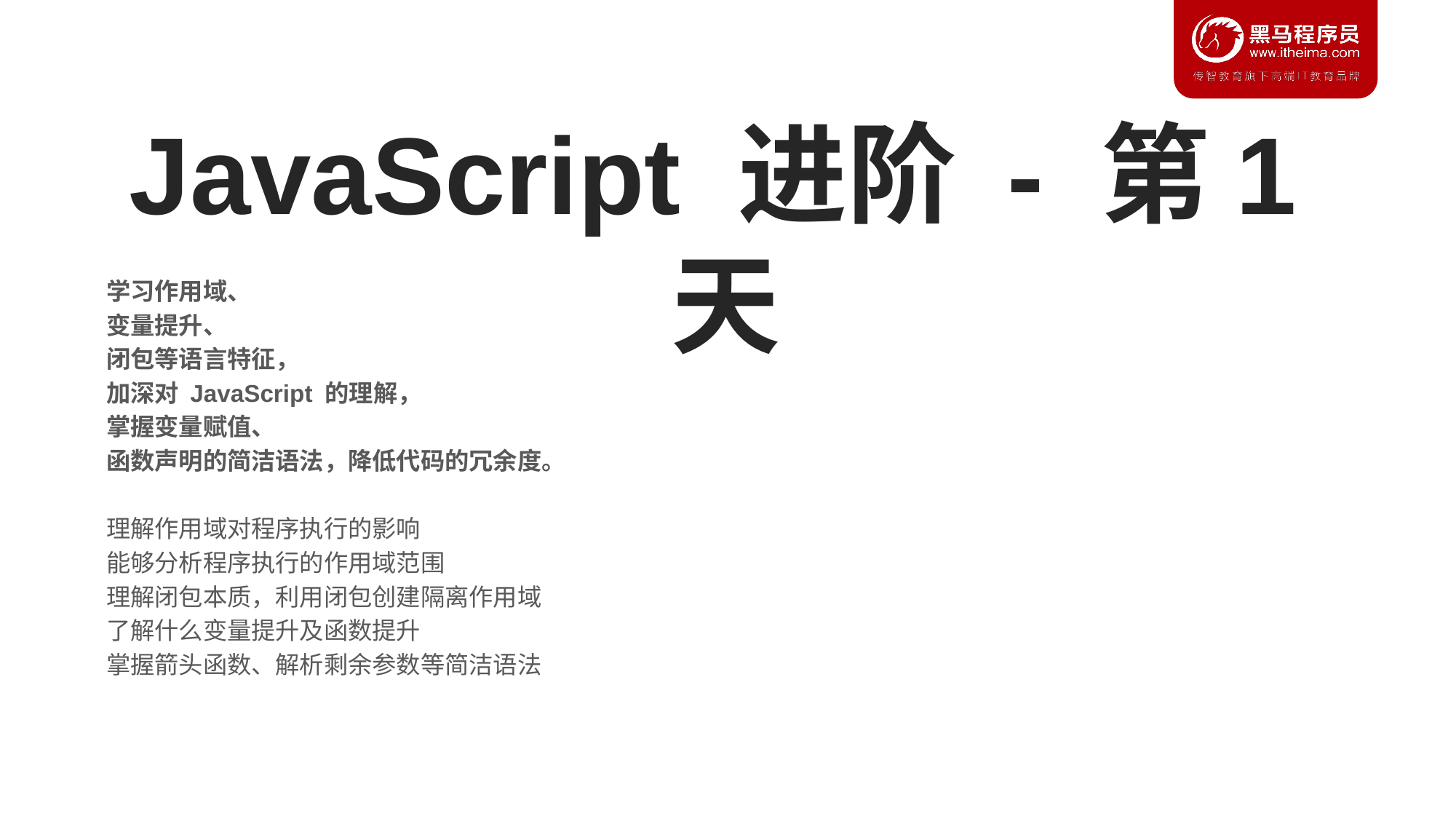

# JavaScript 进阶 - 第1天
学习作用域、
变量提升、
闭包等语言特征，
加深对 JavaScript 的理解，
掌握变量赋值、
函数声明的简洁语法，降低代码的冗余度。

理解作用域对程序执行的影响
能够分析程序执行的作用域范围
理解闭包本质，利用闭包创建隔离作用域
了解什么变量提升及函数提升
掌握箭头函数、解析剩余参数等简洁语法